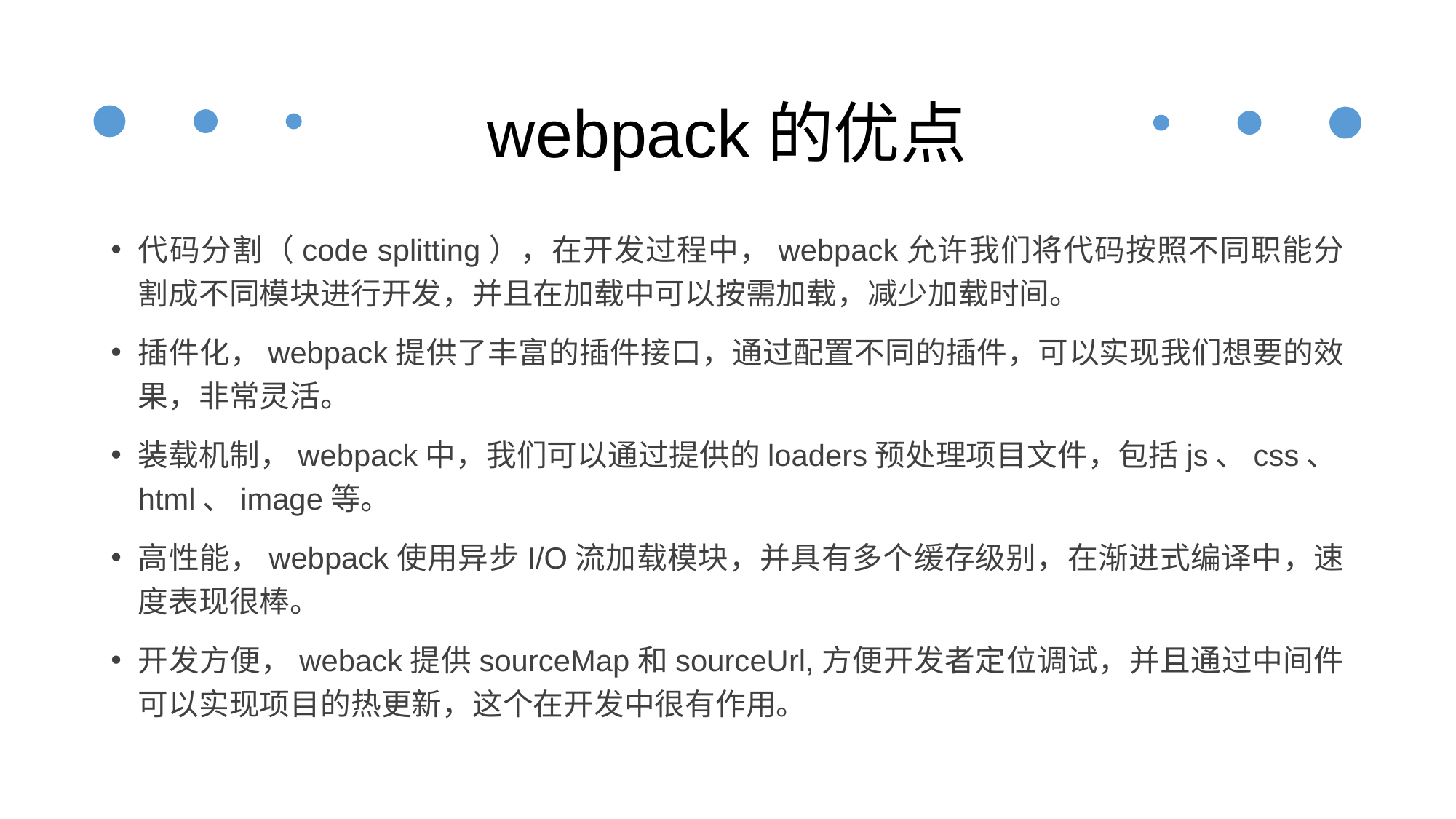

# webpack的优点
代码分割（code splitting），在开发过程中，webpack允许我们将代码按照不同职能分割成不同模块进行开发，并且在加载中可以按需加载，减少加载时间。
插件化，webpack提供了丰富的插件接口，通过配置不同的插件，可以实现我们想要的效果，非常灵活。
装载机制，webpack中，我们可以通过提供的loaders预处理项目文件，包括js、css、html、image等。
高性能，webpack使用异步I/O流加载模块，并具有多个缓存级别，在渐进式编译中，速度表现很棒。
开发方便，weback提供sourceMap和sourceUrl,方便开发者定位调试，并且通过中间件可以实现项目的热更新，这个在开发中很有作用。